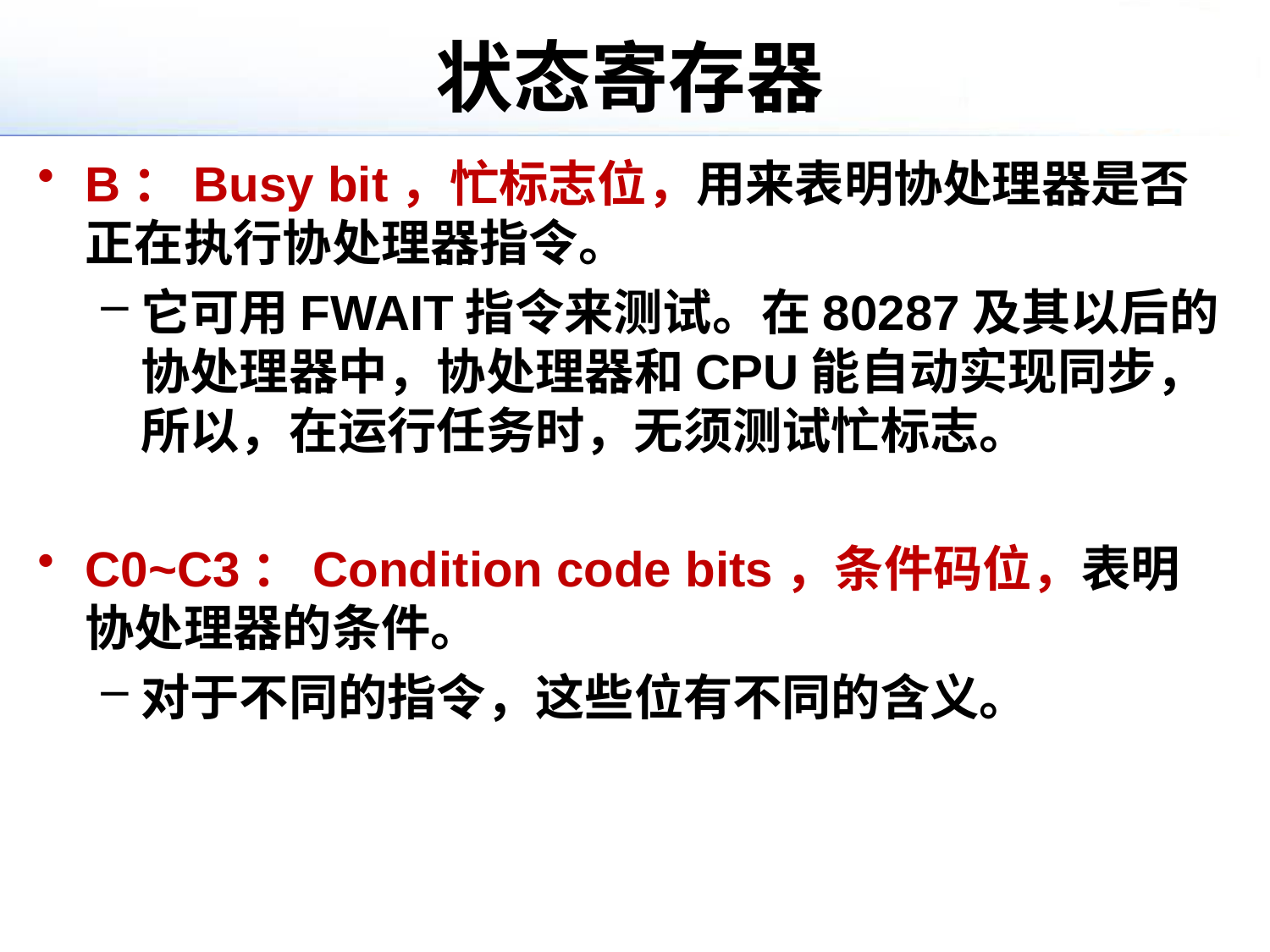

# 状态寄存器
B：Busy bit，忙标志位，用来表明协处理器是否正在执行协处理器指令。
它可用FWAIT指令来测试。在80287及其以后的协处理器中，协处理器和CPU能自动实现同步，所以，在运行任务时，无须测试忙标志。

C0~C3：Condition code bits，条件码位，表明协处理器的条件。
对于不同的指令，这些位有不同的含义。